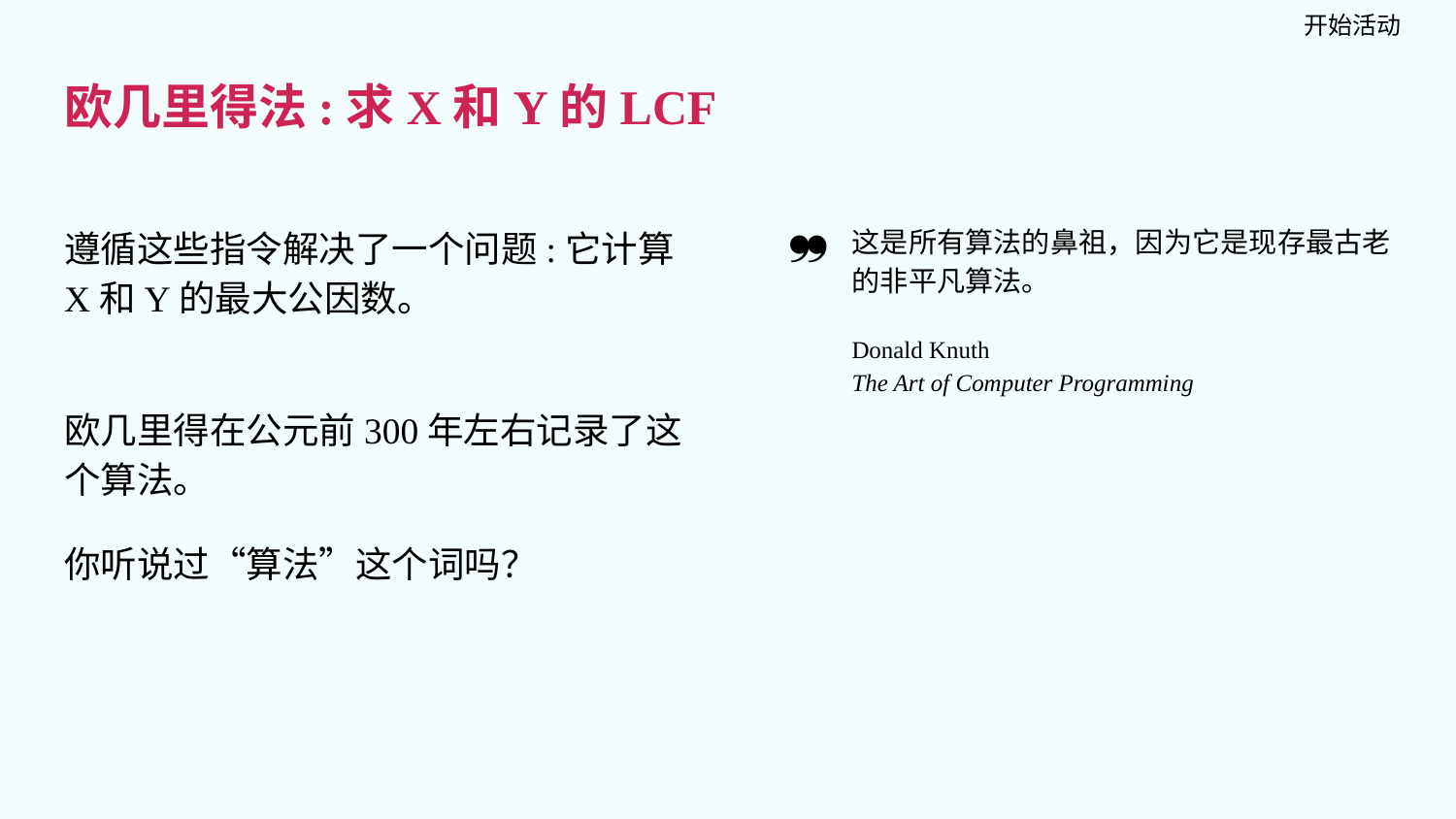

开始活动
欧几里得法:求X和Y的LCF
❠
这是所有算法的鼻祖，因为它是现存最古老的非平凡算法。

Donald Knuth
The Art of Computer Programming
遵循这些指令解决了一个问题:它计算X和Y的最大公因数。
欧几里得在公元前300年左右记录了这个算法。
你听说过“算法”这个词吗？